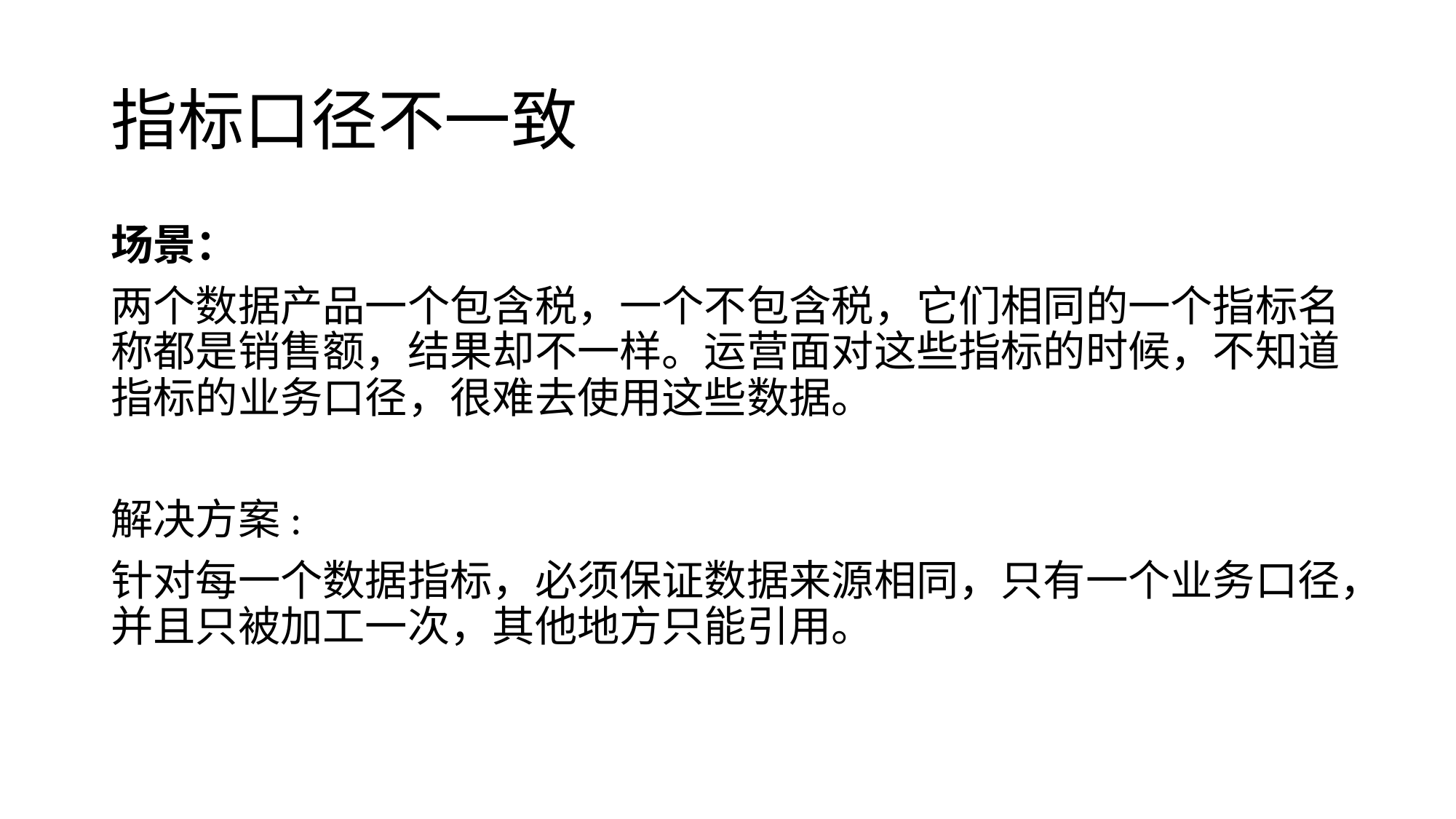

# 指标口径不一致
场景：
两个数据产品一个包含税，一个不包含税，它们相同的一个指标名称都是销售额，结果却不一样。运营面对这些指标的时候，不知道指标的业务口径，很难去使用这些数据。

解决方案:
针对每一个数据指标，必须保证数据来源相同，只有一个业务口径，并且只被加工一次，其他地方只能引用。